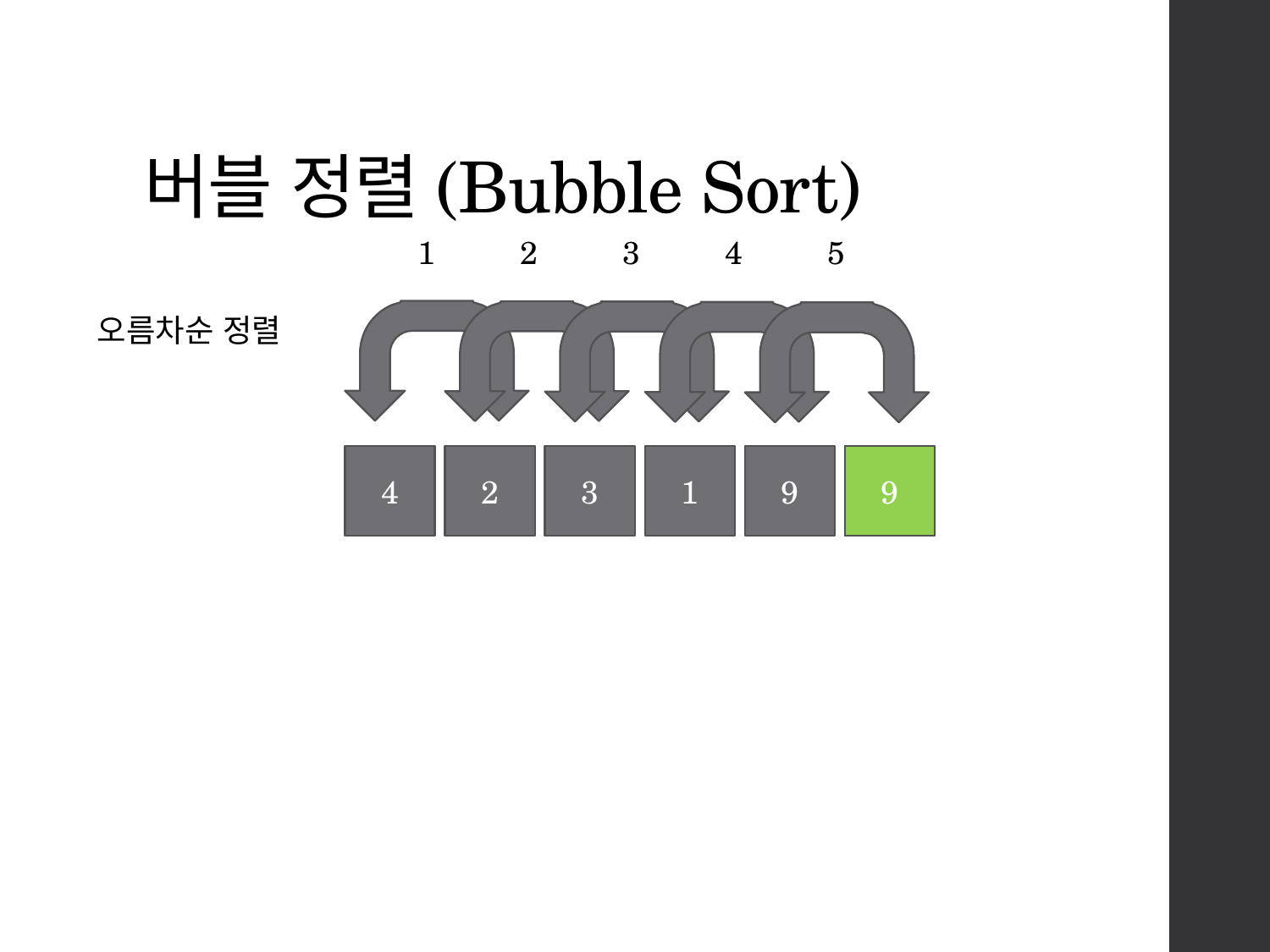

# 버블 정렬(Bubble Sort)
1
2
3
4
5

오름차순 정렬
4
2
3
1
9
7
9